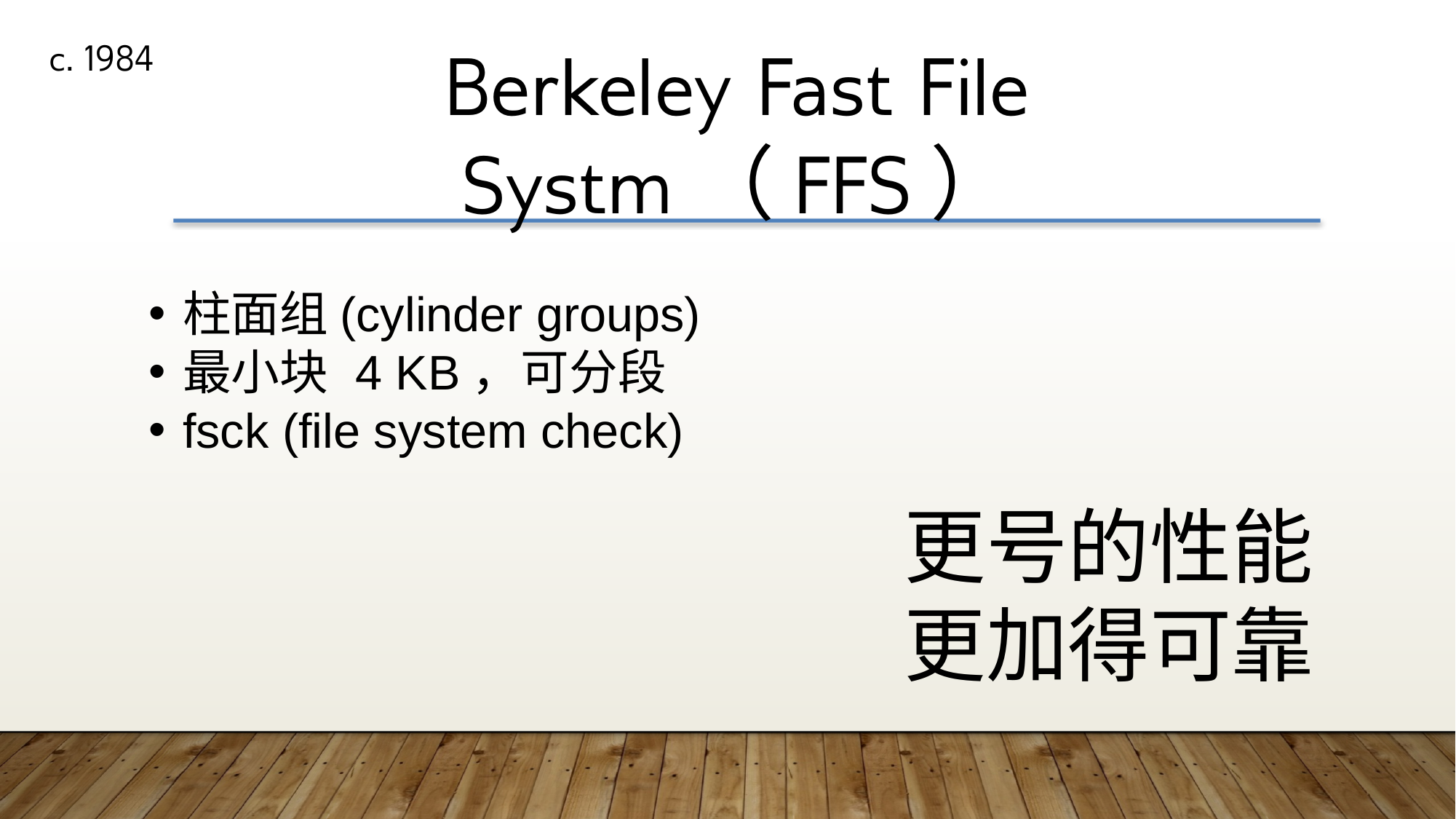

Berkeley Fast File Systm（FFS）
c. 1984
柱面组(cylinder groups)
最小块 4 KB，可分段
fsck (file system check)

更号的性能
更加得可靠